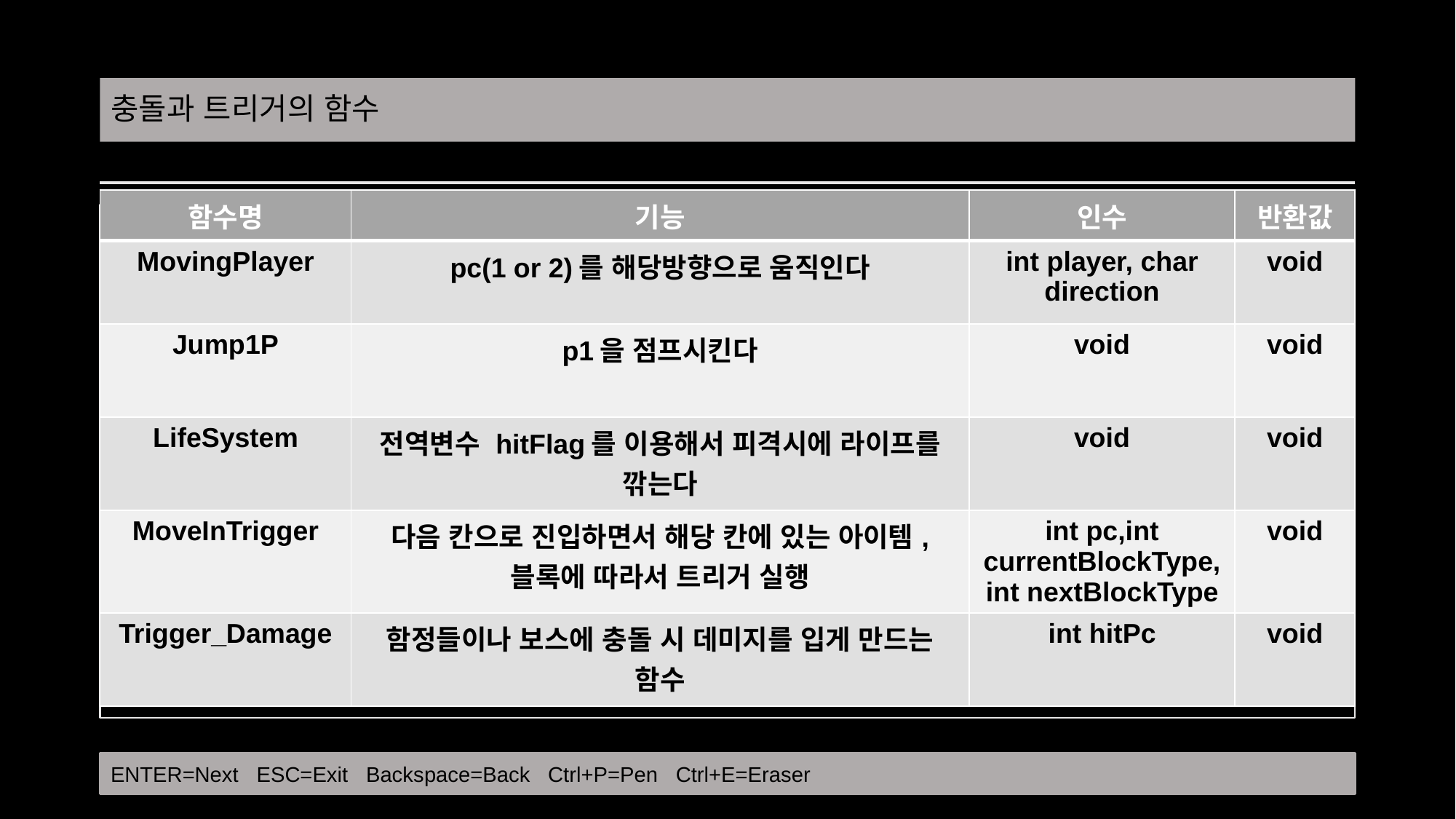

# 충돌과 트리거의 함수
| 함수명 | 기능 | 인수 | 반환값 |
| --- | --- | --- | --- |
| MovingPlayer | pc(1 or 2)를 해당방향으로 움직인다 | int player, char direction | void |
| Jump1P | p1을 점프시킨다 | void | void |
| LifeSystem | 전역변수 hitFlag를 이용해서 피격시에 라이프를 깎는다 | void | void |
| MoveInTrigger | 다음 칸으로 진입하면서 해당 칸에 있는 아이템, 블록에 따라서 트리거 실행 | int pc,int currentBlockType, int nextBlockType | void |
| Trigger\_Damage | 함정들이나 보스에 충돌 시 데미지를 입게 만드는 함수 | int hitPc | void |